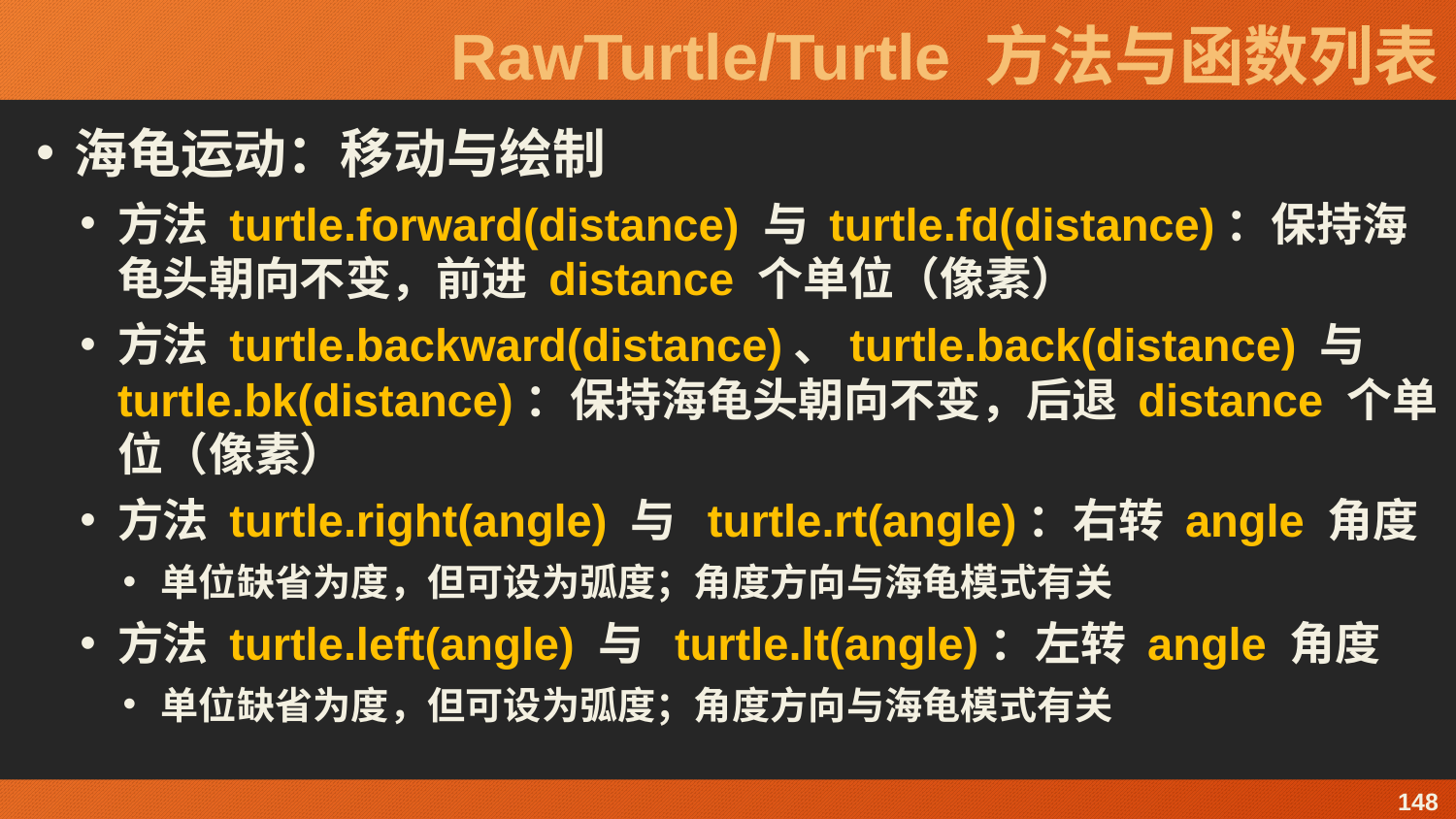

# RawTurtle/Turtle 方法与函数列表
海龟运动：移动与绘制
方法 turtle.forward(distance) 与 turtle.fd(distance)：保持海龟头朝向不变，前进 distance 个单位（像素）
方法 turtle.backward(distance)、turtle.back(distance) 与  turtle.bk(distance)：保持海龟头朝向不变，后退 distance 个单位（像素）
方法 turtle.right(angle) 与  turtle.rt(angle)：右转 angle 角度
单位缺省为度，但可设为弧度；角度方向与海龟模式有关
方法 turtle.left(angle) 与  turtle.lt(angle)：左转 angle 角度
单位缺省为度，但可设为弧度；角度方向与海龟模式有关
148